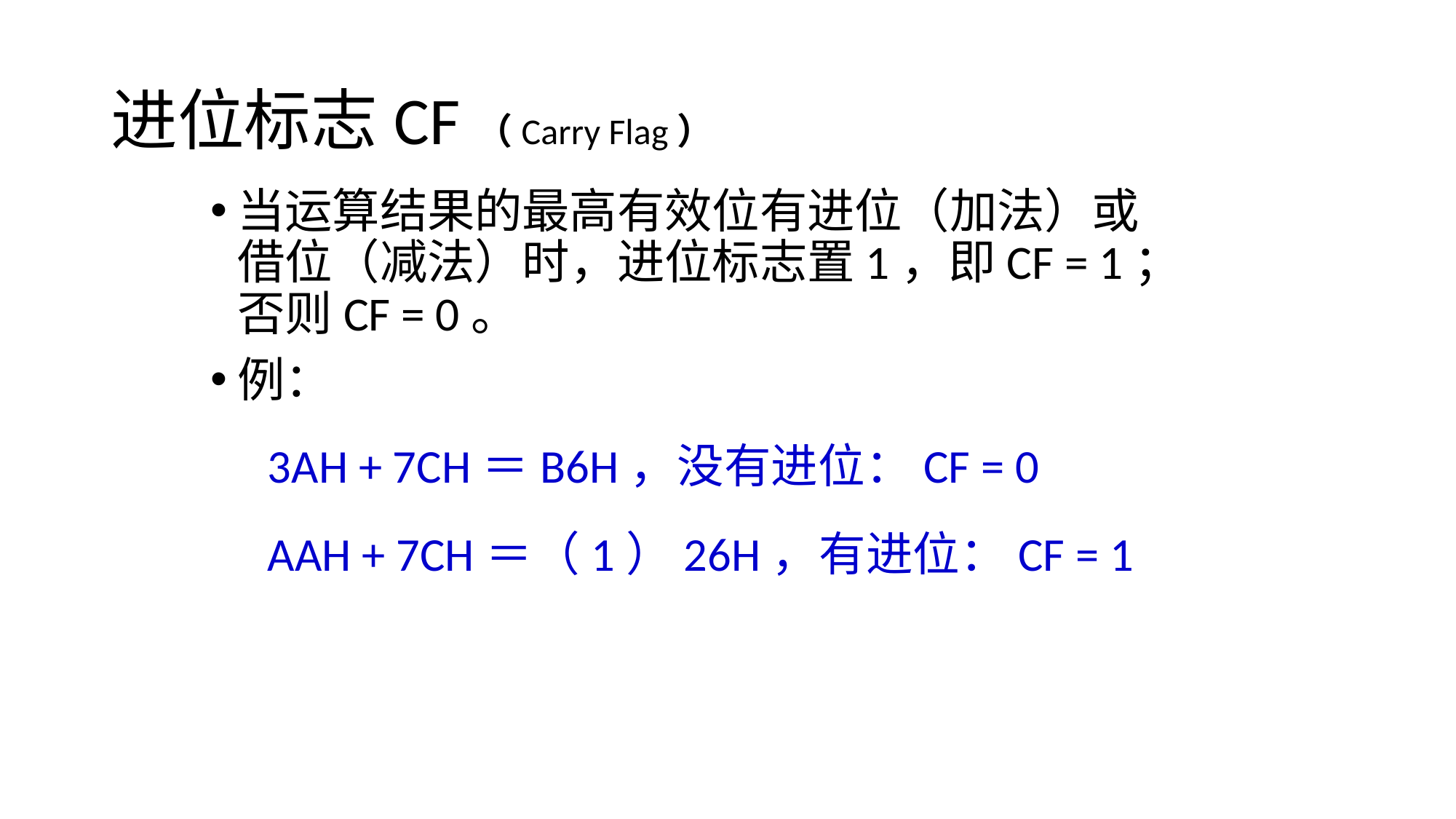

# 进位标志CF（Carry Flag）
当运算结果的最高有效位有进位（加法）或借位（减法）时，进位标志置1，即CF = 1；否则CF = 0。
例：
3AH + 7CH＝B6H，没有进位：CF = 0
AAH + 7CH＝（1）26H，有进位：CF = 1